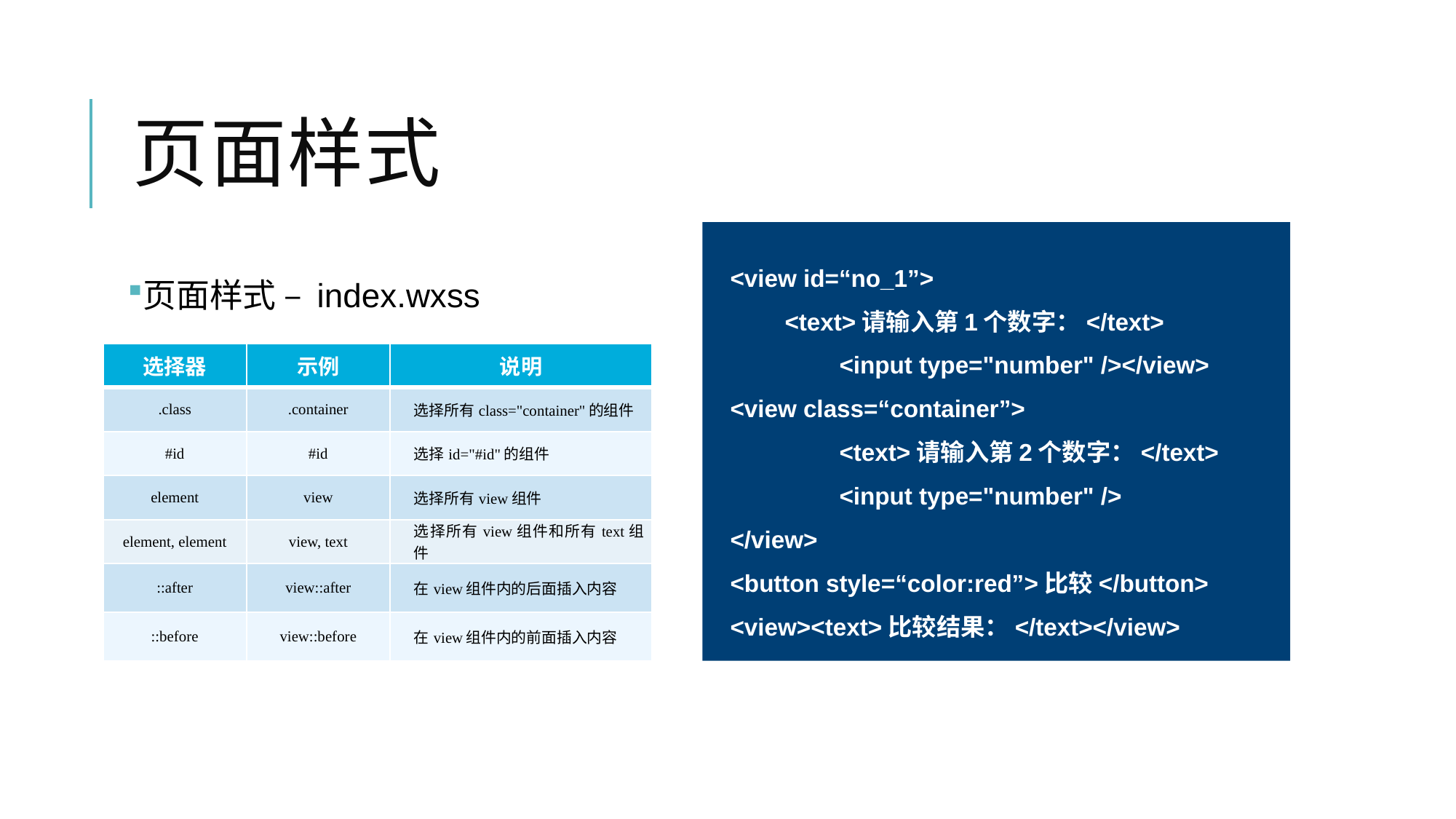

# 页面样式

<view id=“no_1”>
<text>请输入第1个数字：</text>
	<input type="number" /></view>
<view class=“container”>
	<text>请输入第2个数字：</text>
	<input type="number" />
</view>
<button style=“color:red”>比较</button>
<view><text>比较结果：</text></view>
页面样式 – index.wxss
| 选择器 | 示例 | 说明 |
| --- | --- | --- |
| .class | .container | 选择所有class="container"的组件 |
| #id | #id | 选择id="#id"的组件 |
| element | view | 选择所有view组件 |
| element, element | view, text | 选择所有view组件和所有text组件 |
| ::after | view::after | 在view组件内的后面插入内容 |
| ::before | view::before | 在view组件内的前面插入内容 |